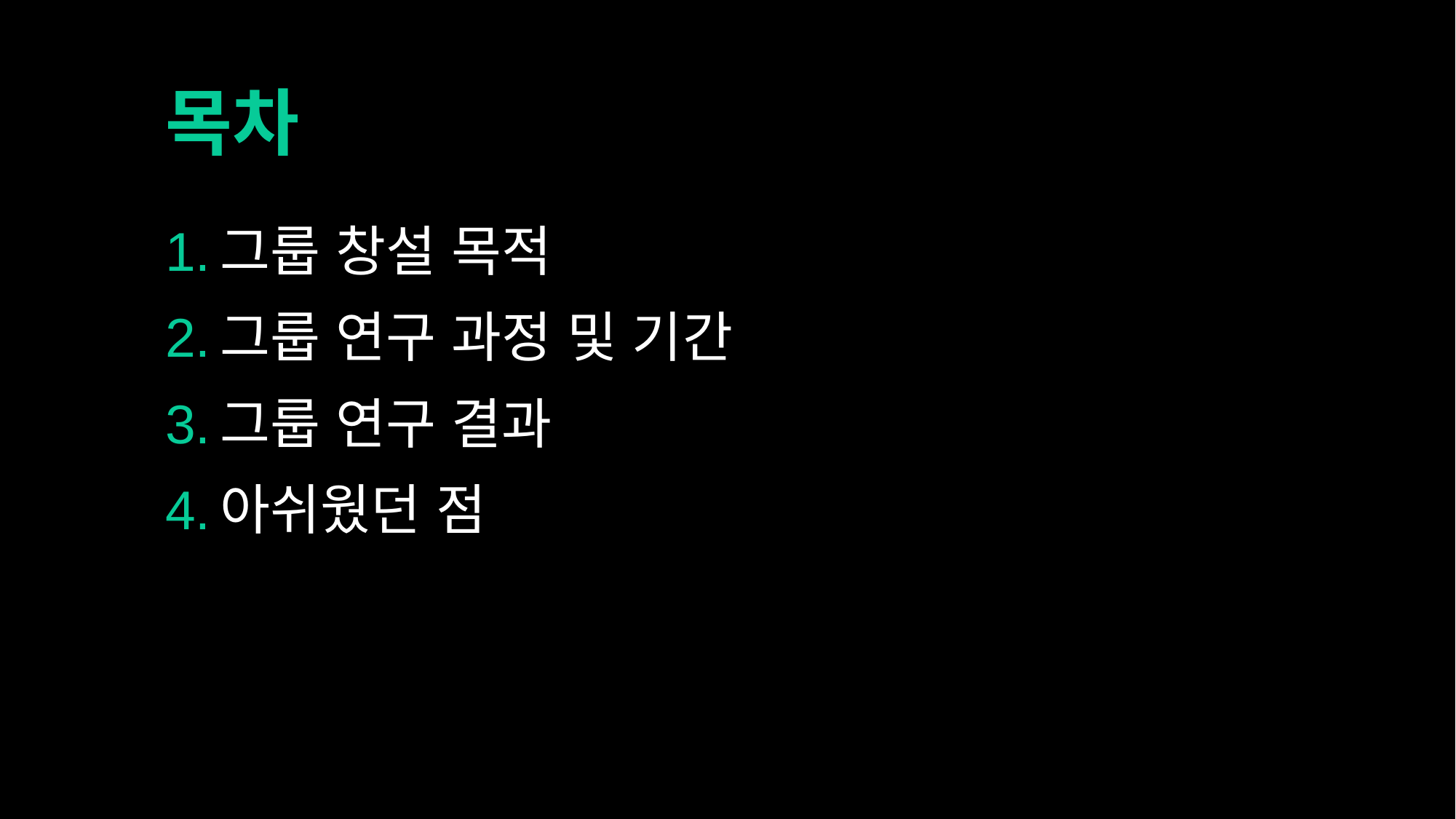

# 목차
그룹 창설 목적
그룹 연구 과정 및 기간
그룹 연구 결과
아쉬웠던 점